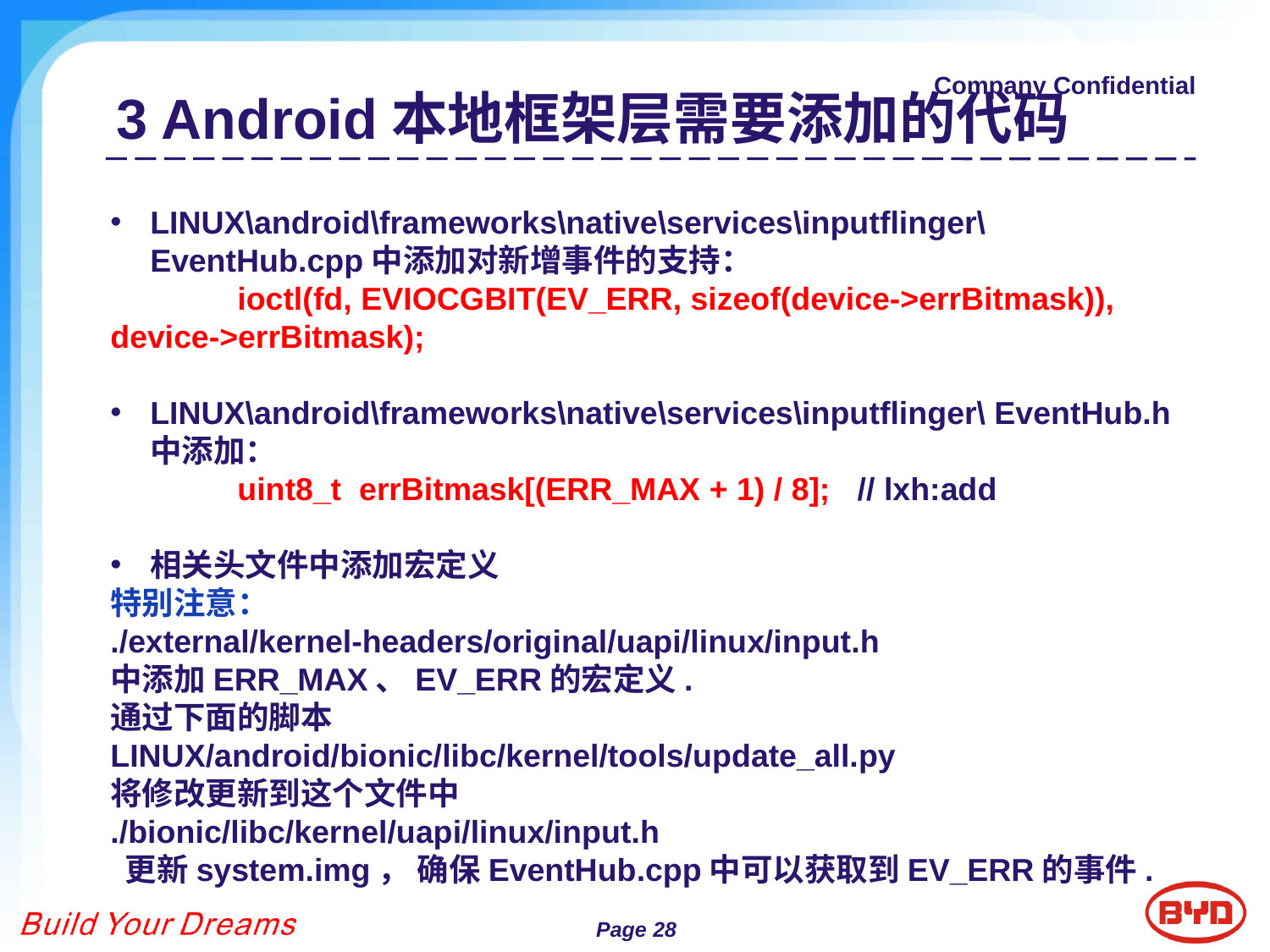

3 Android本地框架层需要添加的代码A
LINUX\android\frameworks\native\services\inputflinger\EventHub.cpp中添加对新增事件的支持：
	ioctl(fd, EVIOCGBIT(EV_ERR, sizeof(device->errBitmask)), device->errBitmask);

LINUX\android\frameworks\native\services\inputflinger\ EventHub.h中添加：
	uint8_t  errBitmask[(ERR_MAX + 1) / 8];   // lxh:add

相关头文件中添加宏定义
特别注意：
./external/kernel-headers/original/uapi/linux/input.h
中添加ERR_MAX、EV_ERR的宏定义.
通过下面的脚本
LINUX/android/bionic/libc/kernel/tools/update_all.py
将修改更新到这个文件中
./bionic/libc/kernel/uapi/linux/input.h
 更新system.img， 确保EventHub.cpp中可以获取到EV_ERR的事件.